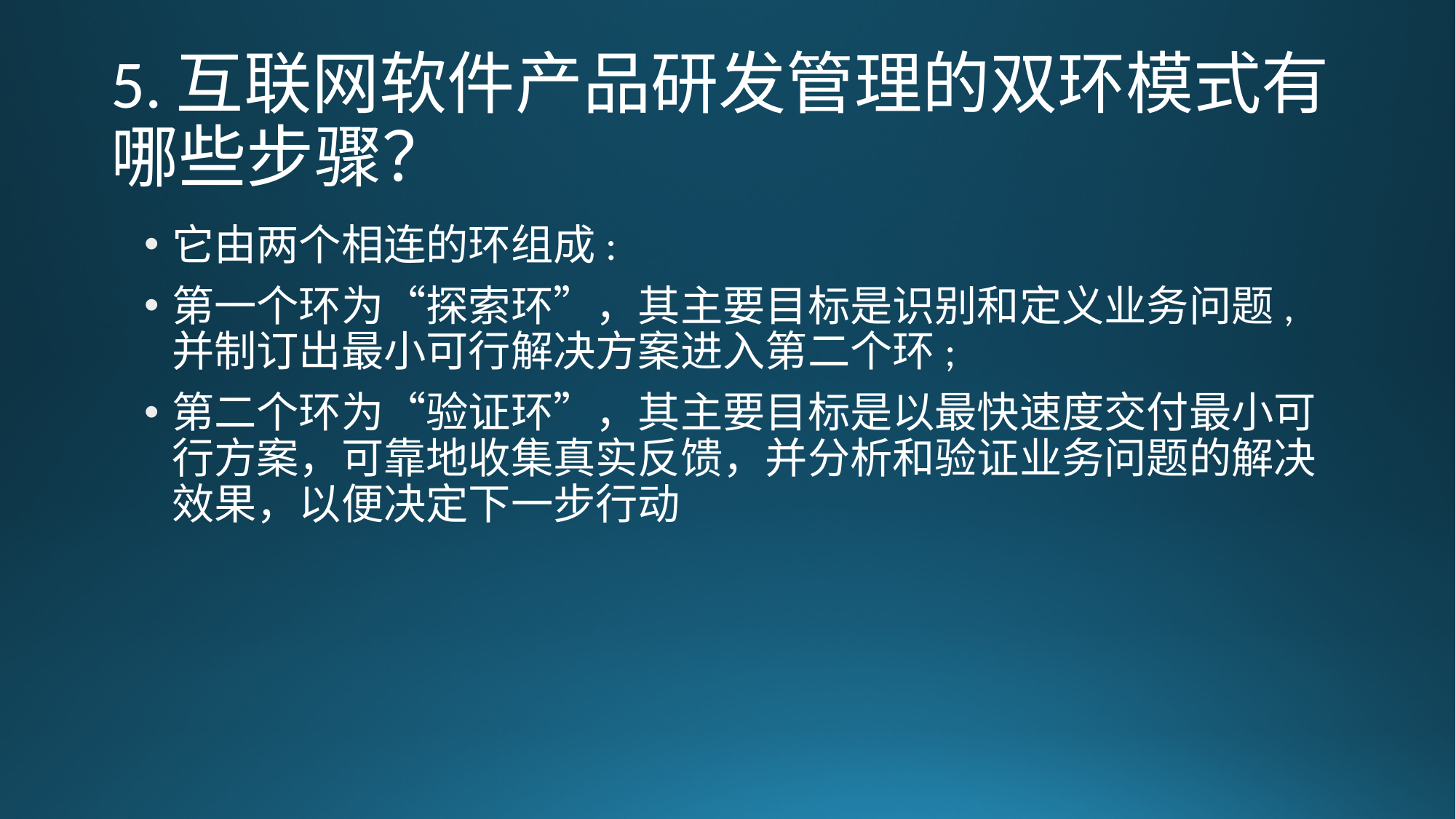

# 5.互联网软件产品研发管理的双环模式有哪些步骤？
它由两个相连的环组成:
第一个环为“探索环”，其主要目标是识别和定义业务问题,并制订出最小可行解决方案进入第二个环;
第二个环为“验证环”，其主要目标是以最快速度交付最小可行方案，可靠地收集真实反馈，并分析和验证业务问题的解决效果，以便决定下一步行动